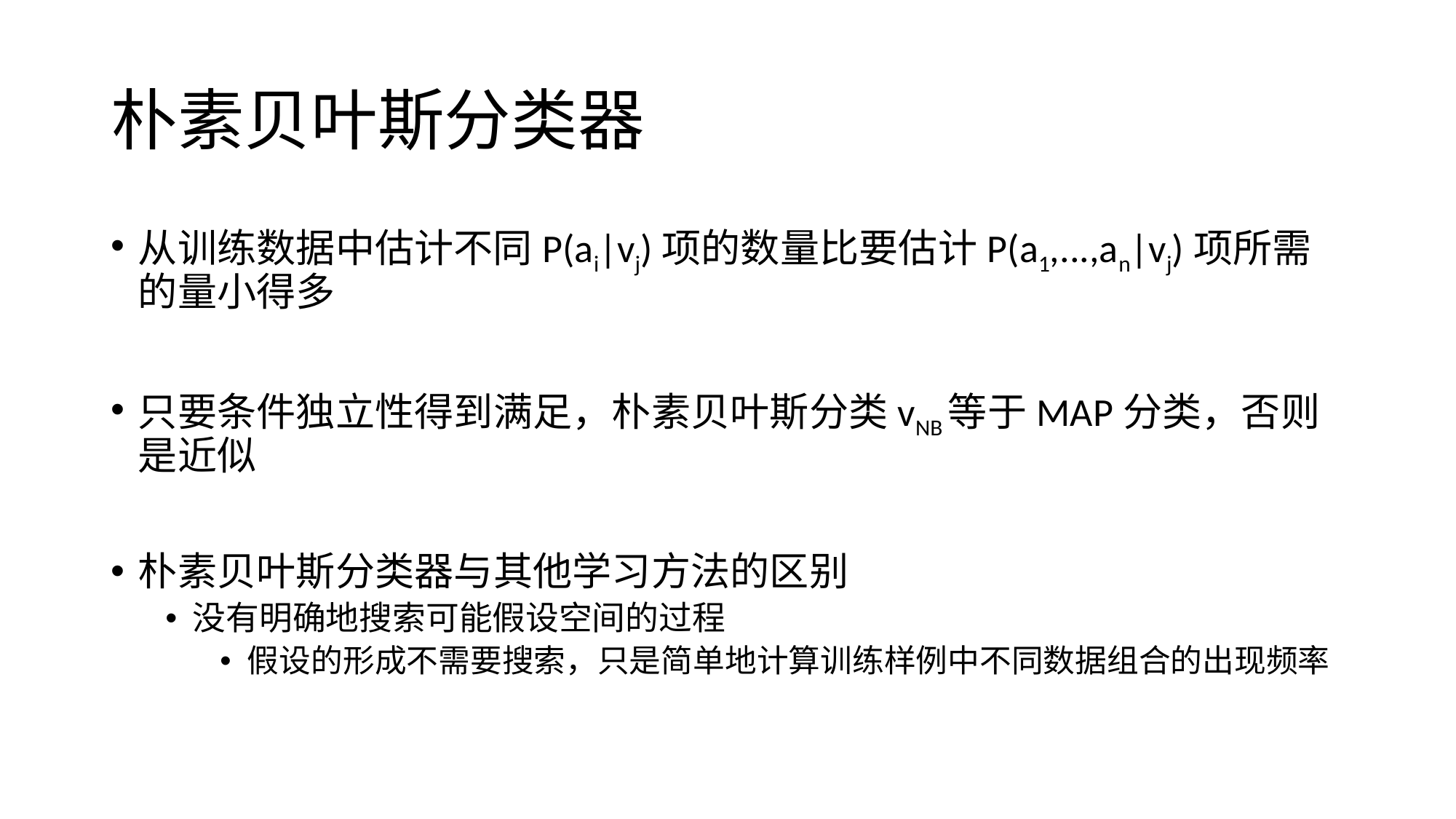

# 朴素贝叶斯分类器
从训练数据中估计不同P(ai|vj)项的数量比要估计P(a1,...,an|vj)项所需的量小得多

只要条件独立性得到满足，朴素贝叶斯分类vNB等于MAP分类，否则是近似

朴素贝叶斯分类器与其他学习方法的区别
没有明确地搜索可能假设空间的过程
假设的形成不需要搜索，只是简单地计算训练样例中不同数据组合的出现频率
55